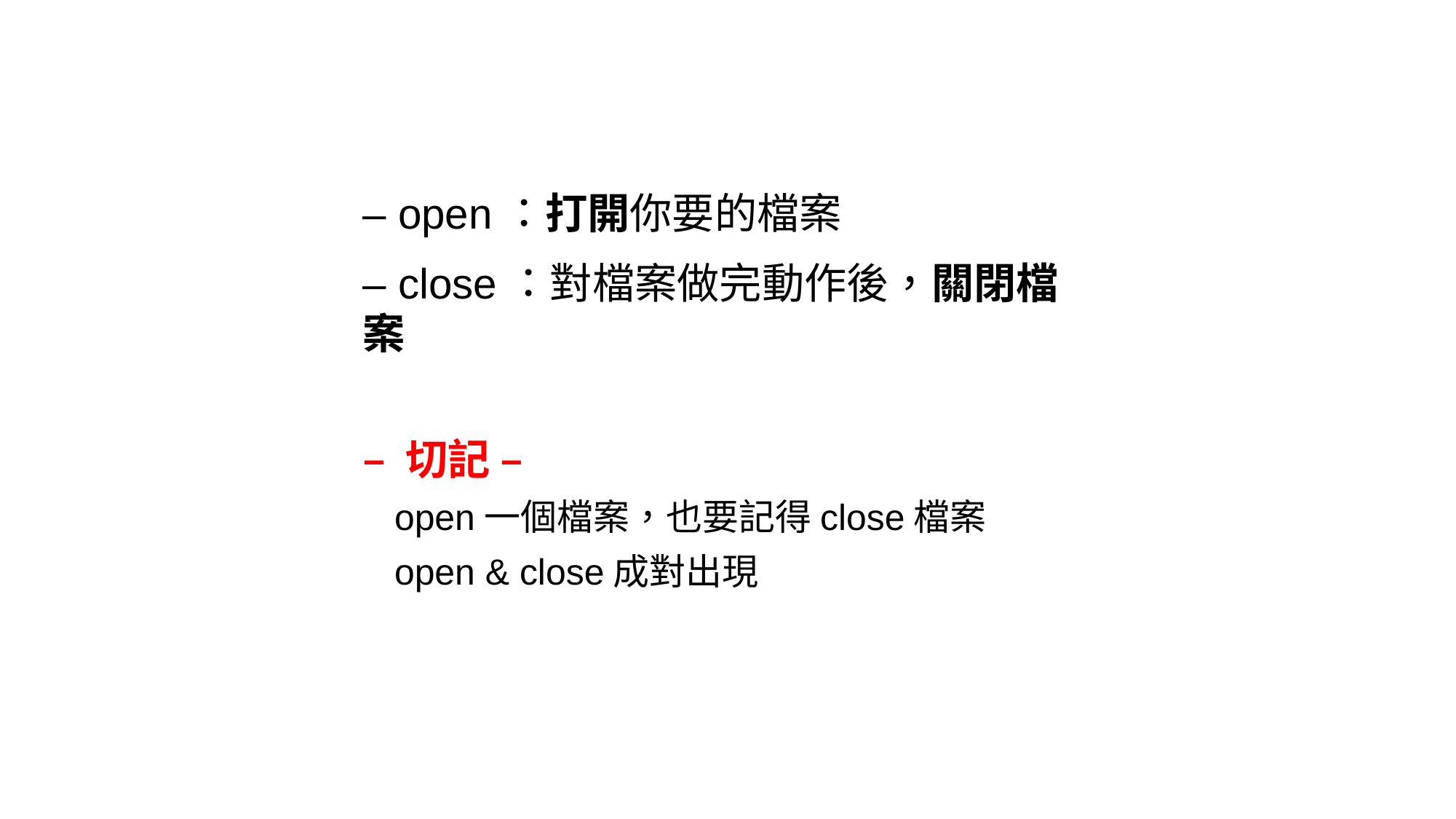

– open：打開你要的檔案
– close：對檔案做完動作後，關閉檔案
– 切記 –
open一個檔案，也要記得close檔案
open & close成對出現